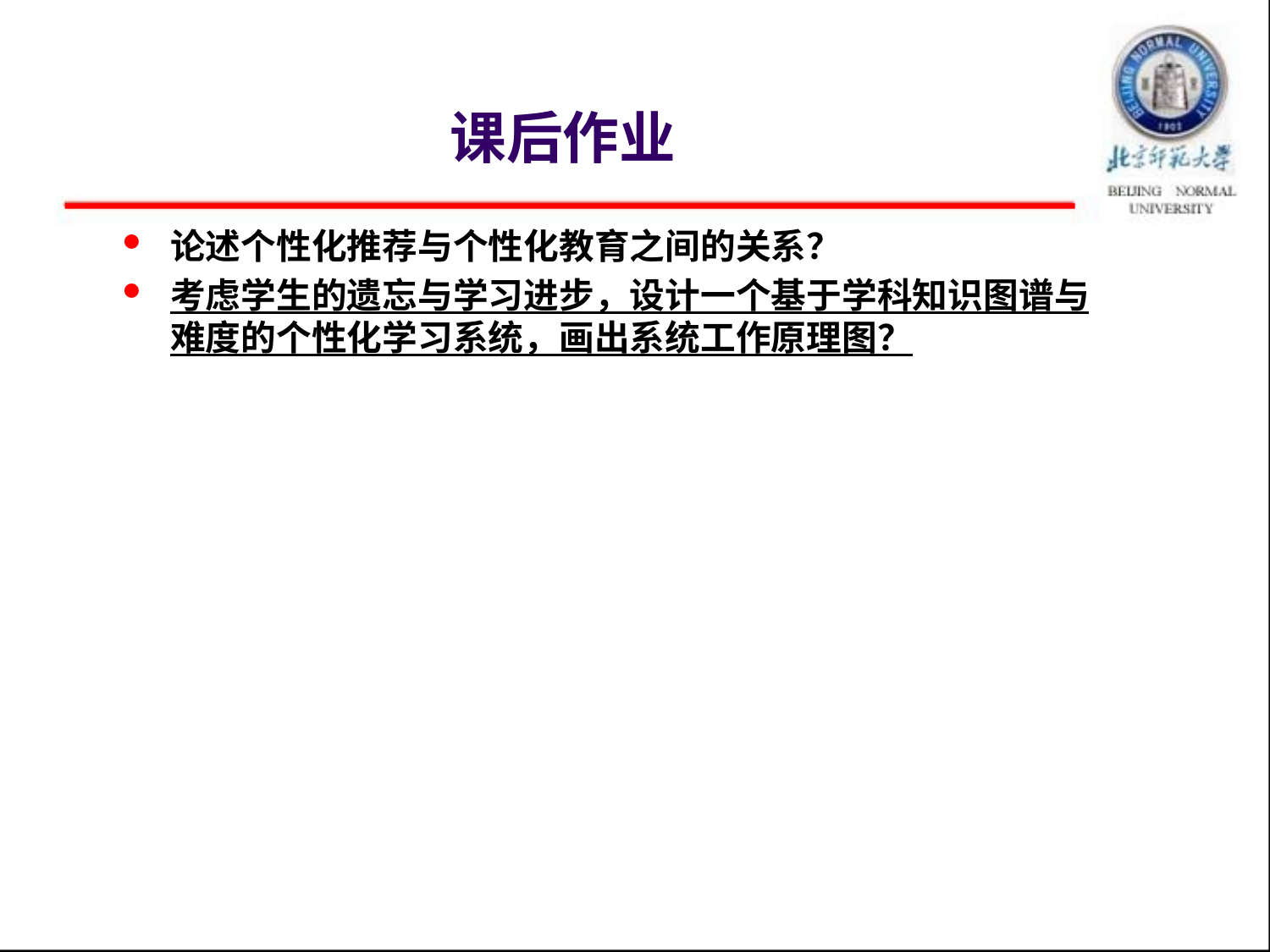

# 课后作业
论述个性化推荐与个性化教育之间的关系？
考虑学生的遗忘与学习进步，设计一个基于学科知识图谱与难度的个性化学习系统，画出系统工作原理图？